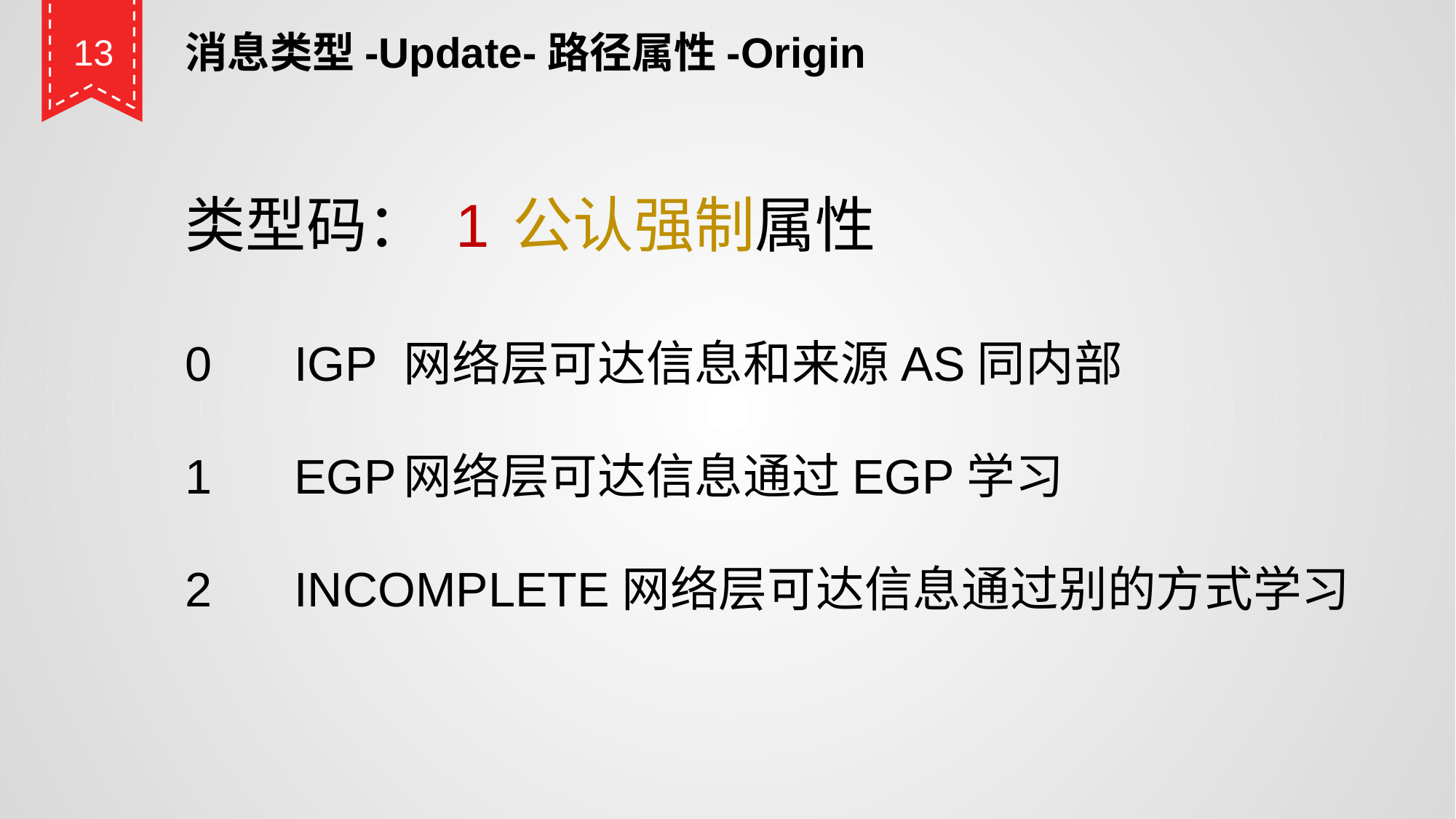

消息类型-Update-路径属性-Origin
13
类型码： 1 	公认强制属性
0	IGP	网络层可达信息和来源AS同内部
1	EGP	网络层可达信息通过EGP学习
2	INCOMPLETE	网络层可达信息通过别的方式学习